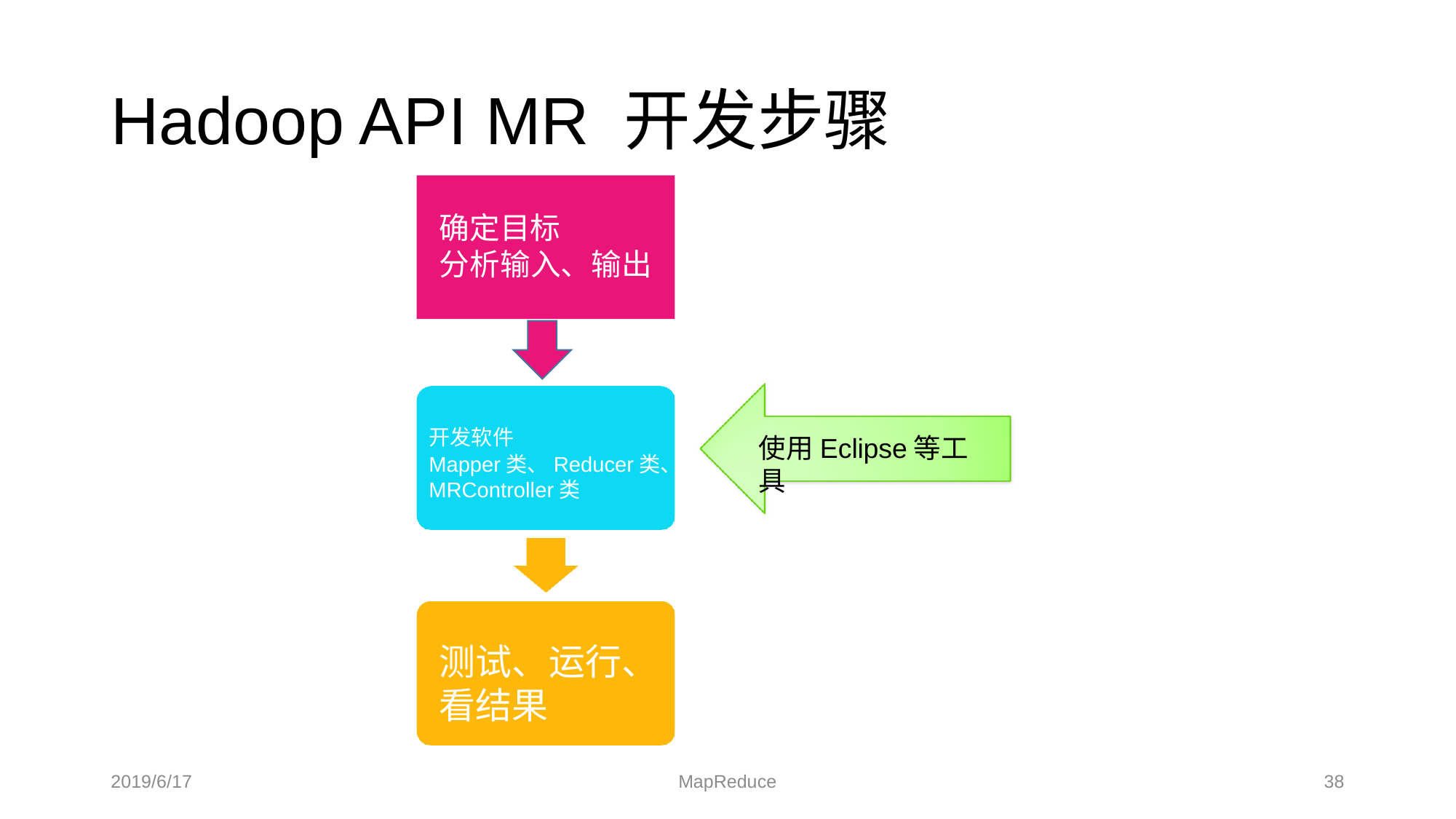

# Hadoop API MR 开发步骤

确定目标
分析输入、输出

开发软件
Mapper类、Reducer类、MRController类
使用Eclipse等工具

测试、运行、看结果
2019/6/17
MapReduce
38